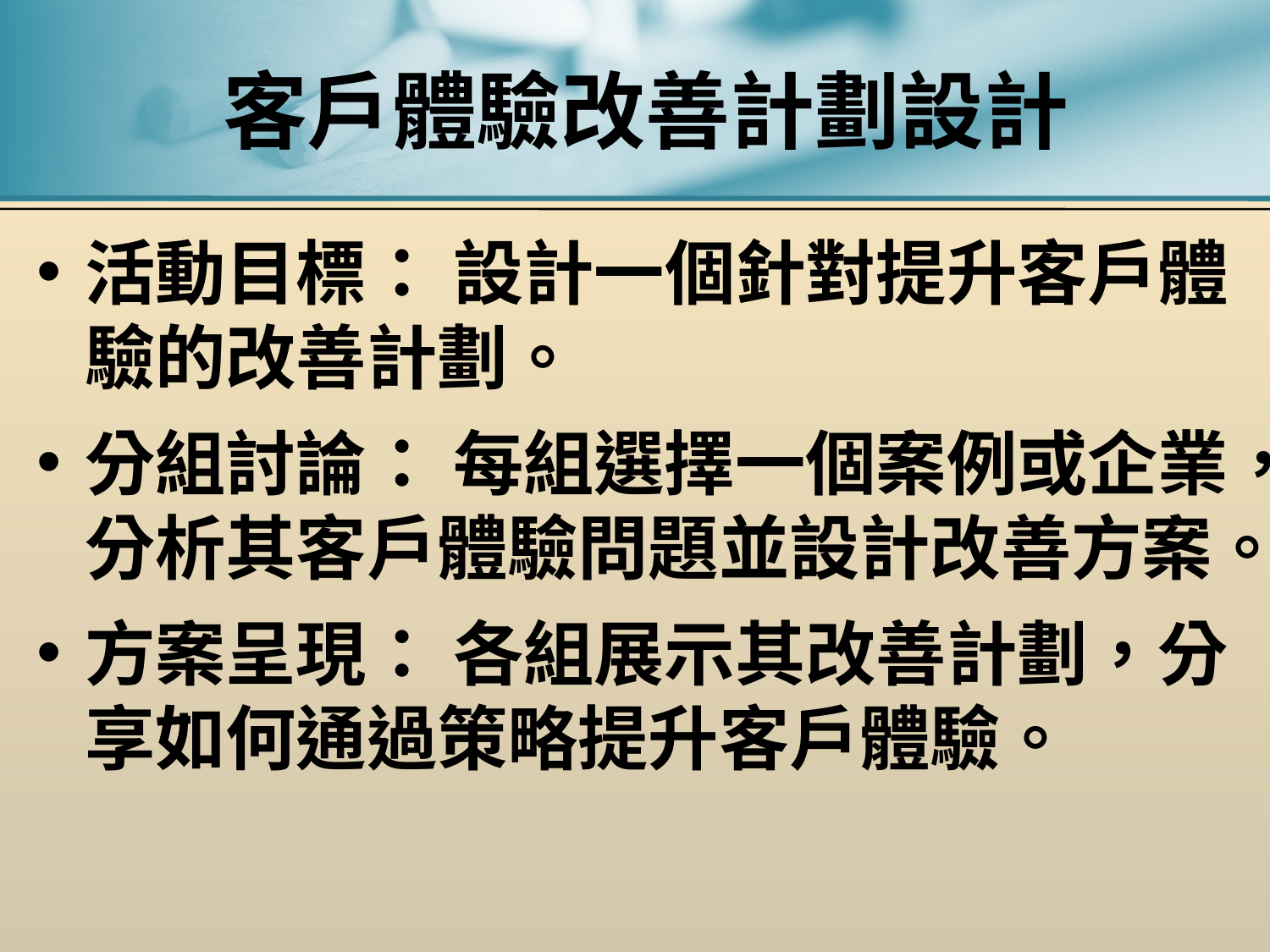

# 客戶體驗改善計劃設計
活動目標： 設計一個針對提升客戶體驗的改善計劃。
分組討論： 每組選擇一個案例或企業，分析其客戶體驗問題並設計改善方案。
方案呈現： 各組展示其改善計劃，分享如何通過策略提升客戶體驗。